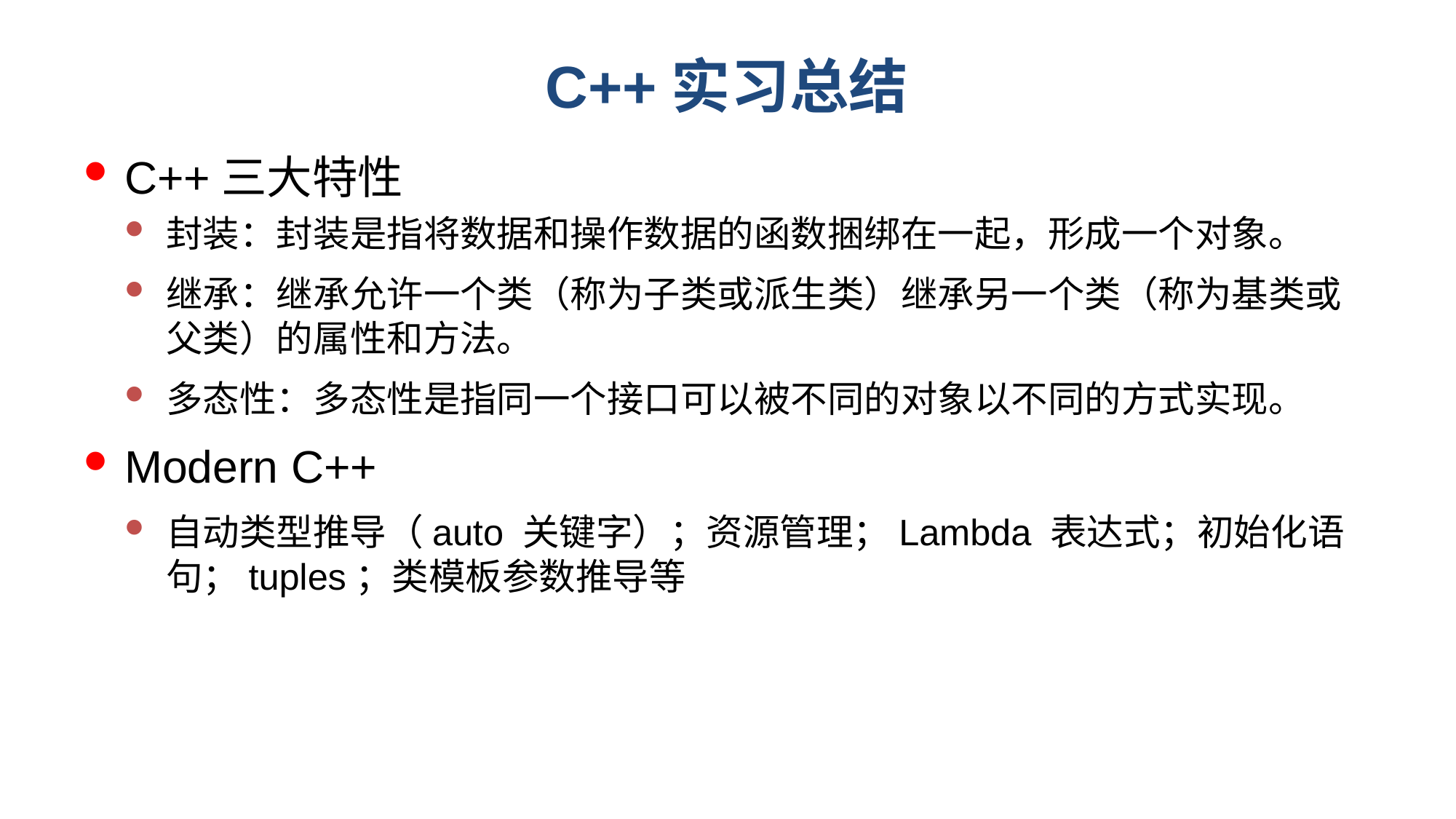

# C++实习总结
C++三大特性
封装：封装是指将数据和操作数据的函数捆绑在一起，形成一个对象。
继承：继承允许一个类（称为子类或派生类）继承另一个类（称为基类或父类）的属性和方法。
多态性：多态性是指同一个接口可以被不同的对象以不同的方式实现。
Modern C++
自动类型推导（auto 关键字）；资源管理；Lambda 表达式；初始化语句；tuples；类模板参数推导等